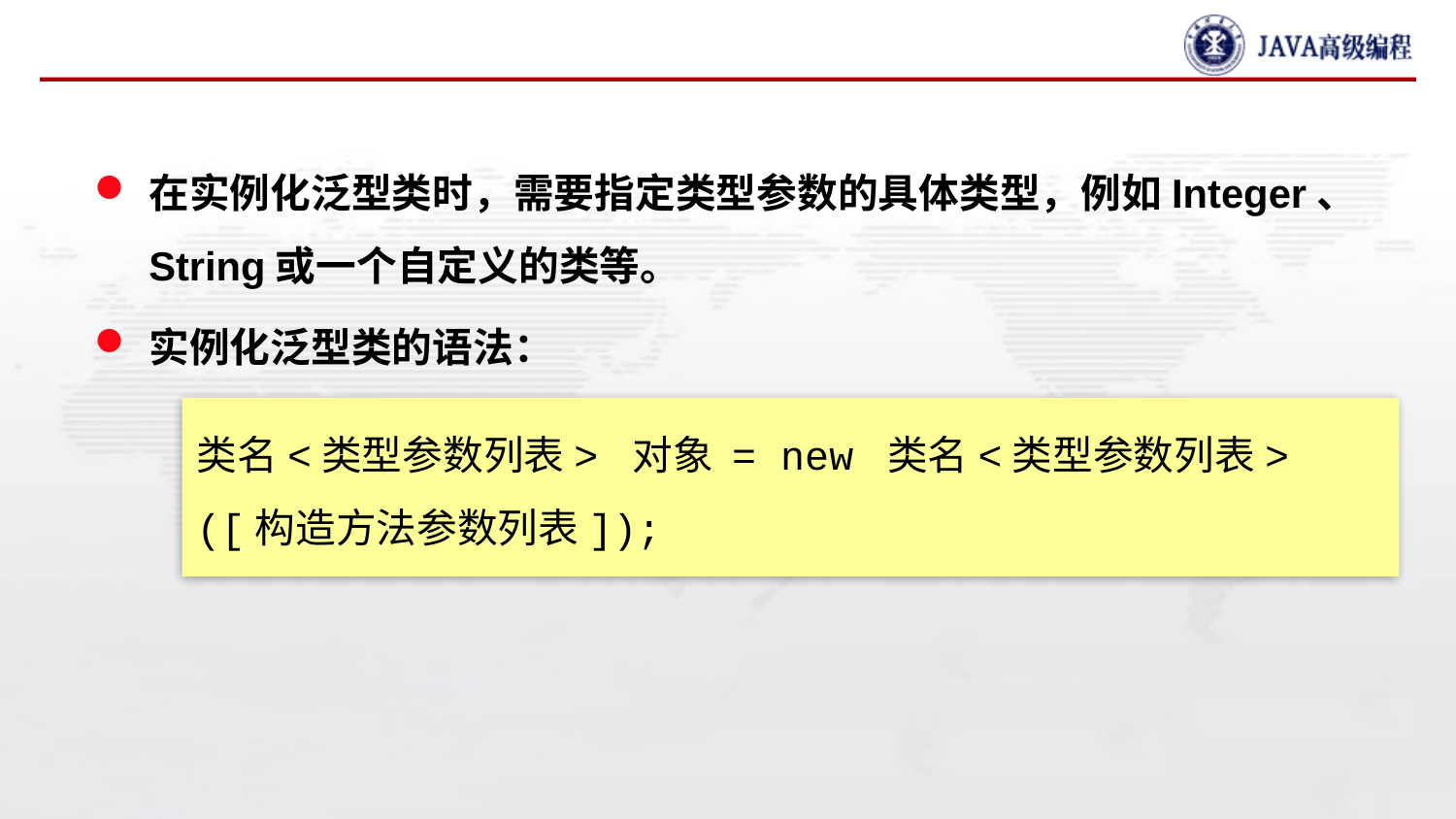

#
在实例化泛型类时，需要指定类型参数的具体类型，例如Integer、String或一个自定义的类等。
实例化泛型类的语法：

类名<类型参数列表> 对象 = new 类名<类型参数列表> ([构造方法参数列表]);